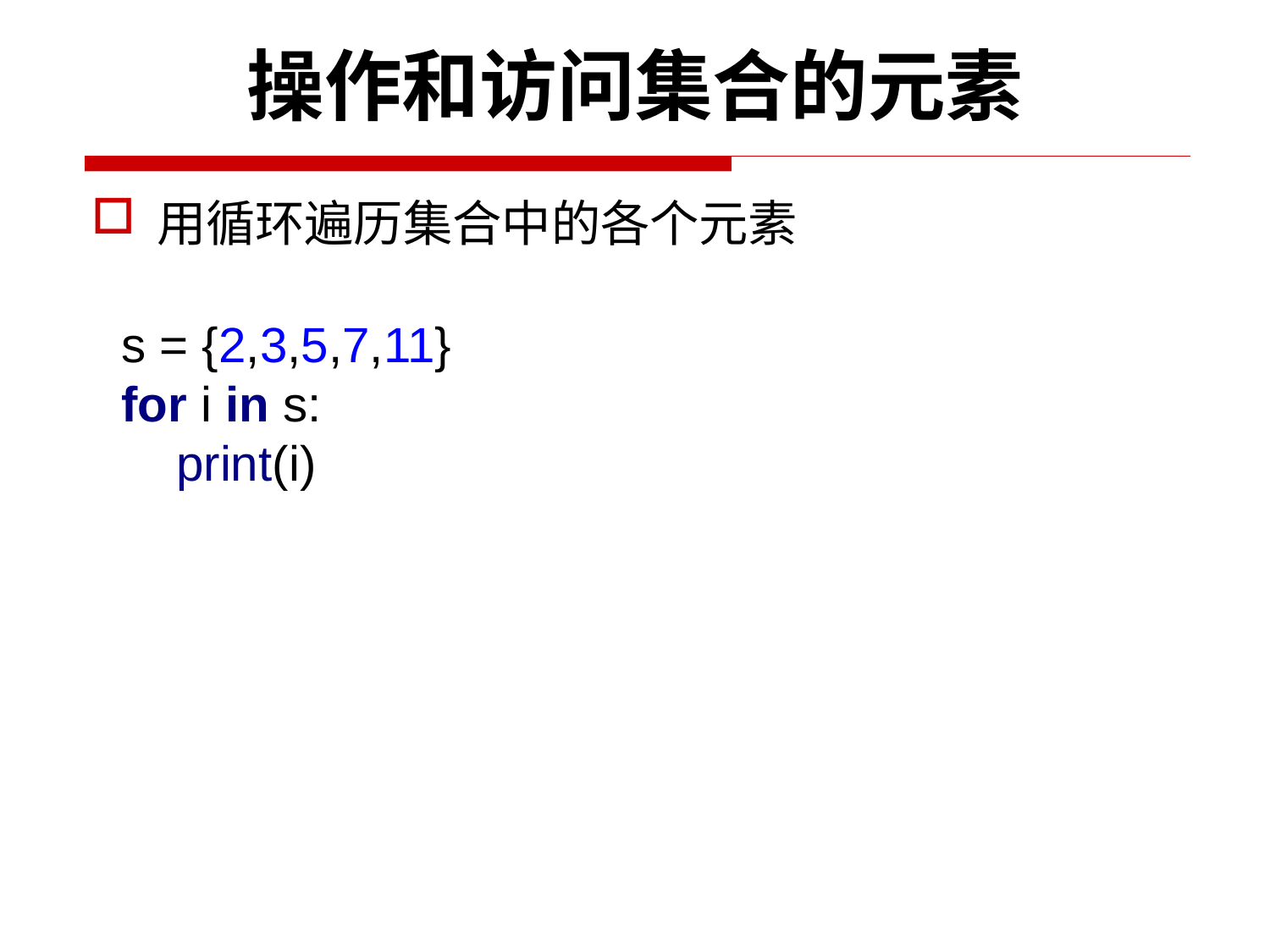

# 操作和访问集合的元素
用循环遍历集合中的各个元素

s = {2,3,5,7,11}
for i in s:
    print(i)
46